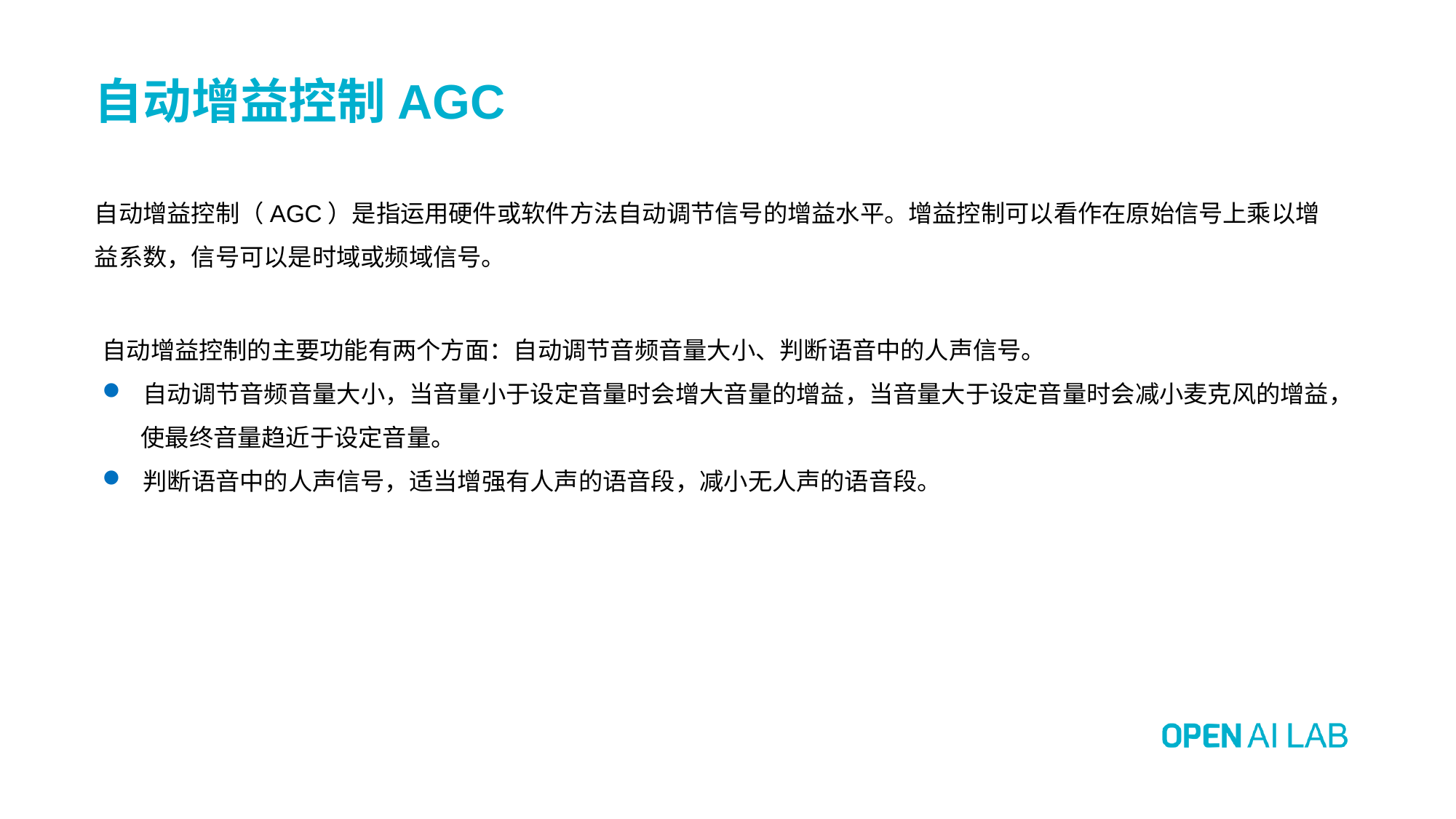

# 自动增益控制AGC
自动增益控制（AGC）是指运用硬件或软件方法自动调节信号的增益水平。增益控制可以看作在原始信号上乘以增益系数，信号可以是时域或频域信号。
自动增益控制的主要功能有两个方面：自动调节音频音量大小、判断语音中的人声信号。
自动调节音频音量大小，当音量小于设定音量时会增大音量的增益，当音量大于设定音量时会减小麦克风的增益，
      使最终音量趋近于设定音量。
判断语音中的人声信号，适当增强有人声的语音段，减小无人声的语音段。